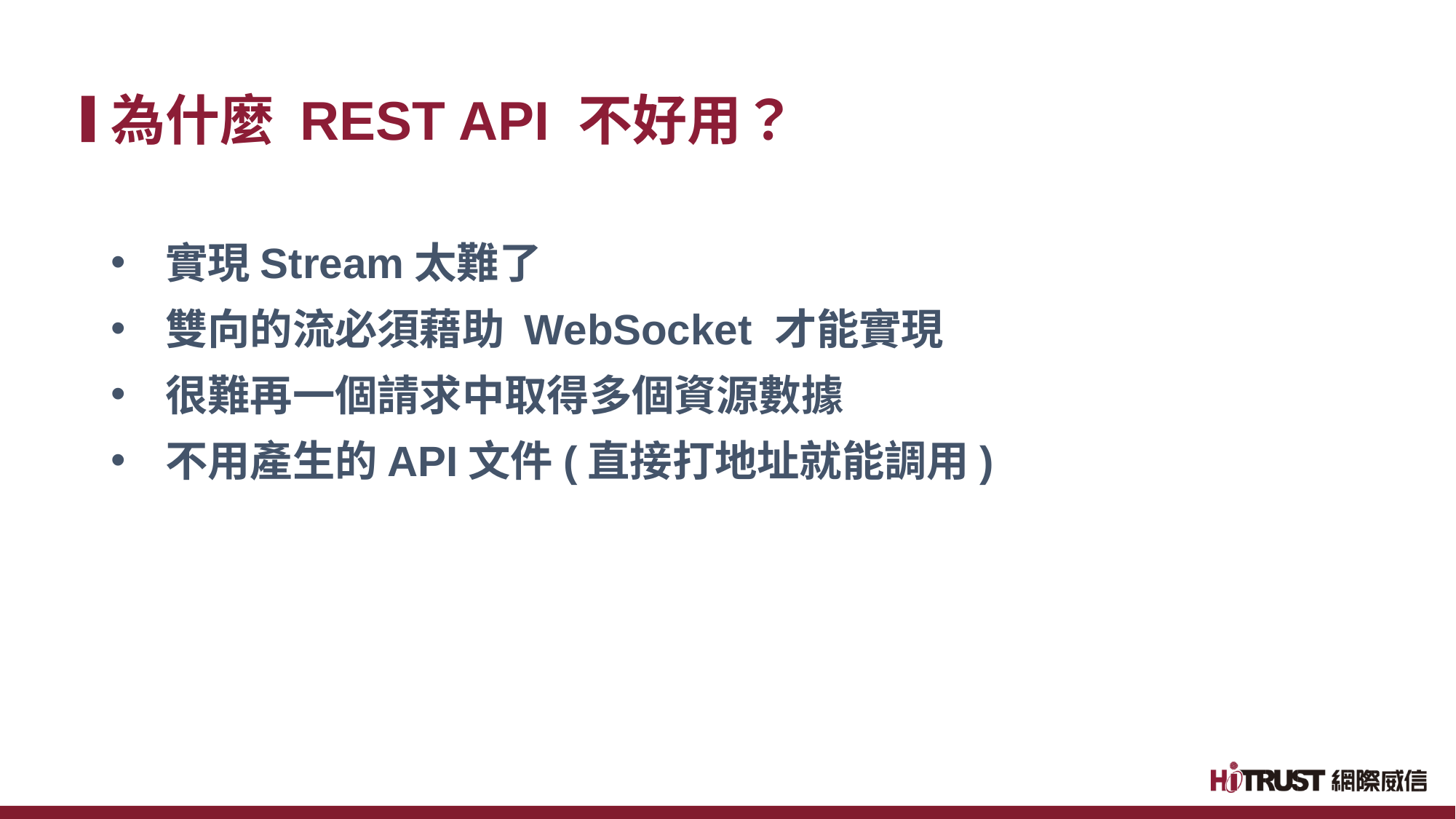

# 為什麼 REST API 不好用？

實現Stream太難了
雙向的流必須藉助 WebSocket 才能實現
很難再一個請求中取得多個資源數據
不用產生的API文件(直接打地址就能調用)